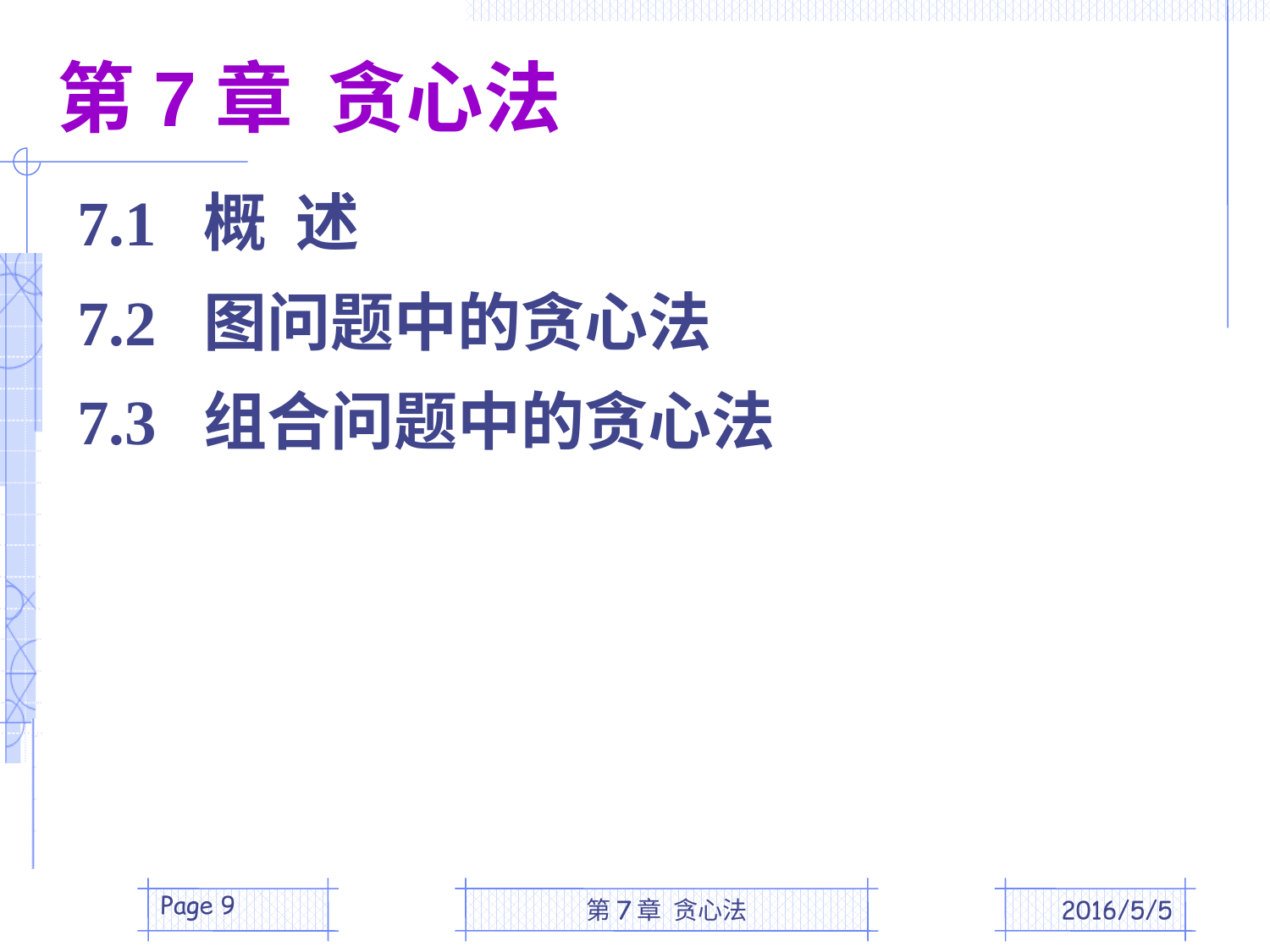

第7章  贪心法
7.1  概  述
7.2  图问题中的贪心法
7.3  组合问题中的贪心法
Page 9
第7章  贪心法
2016/5/5